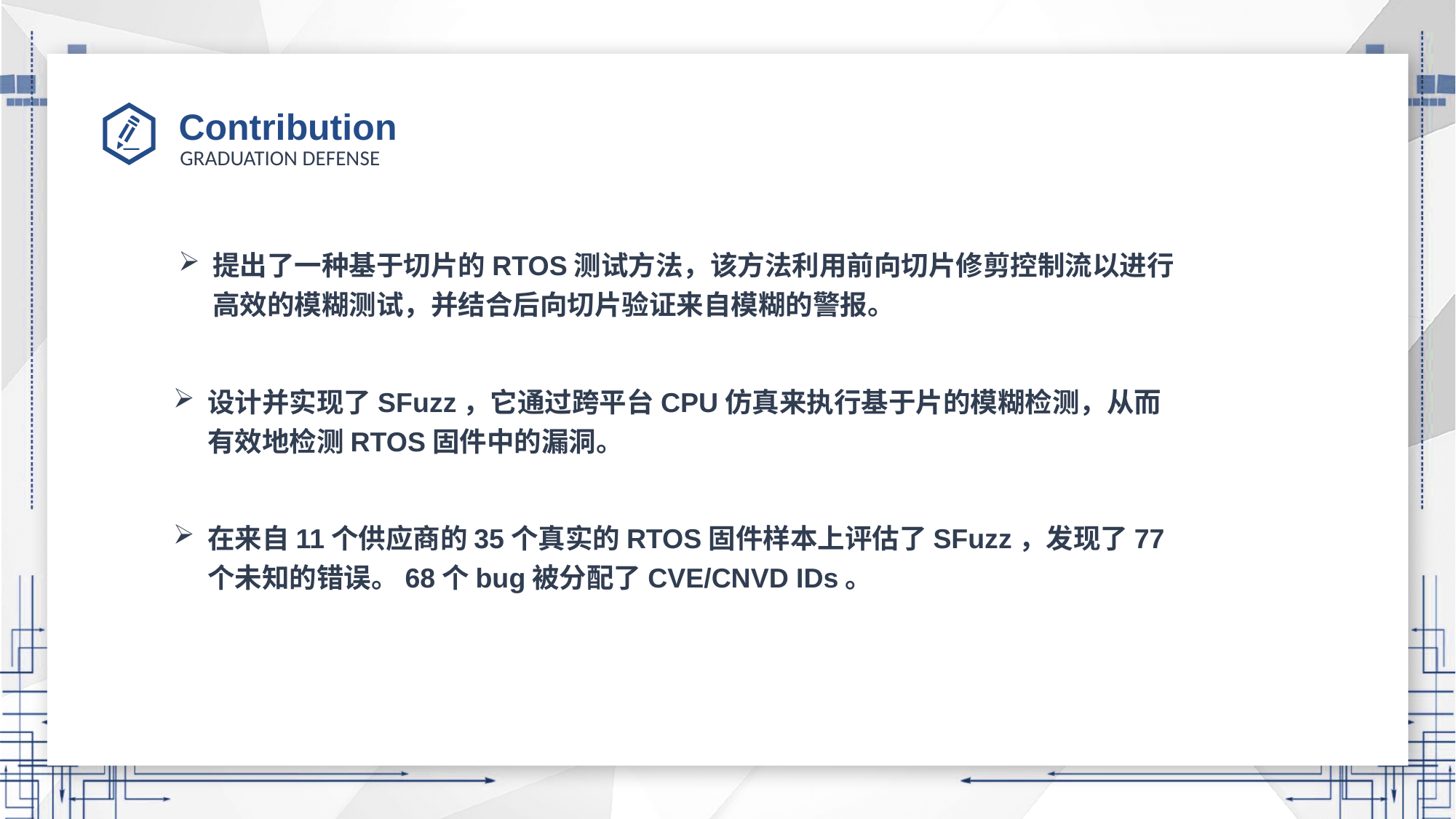

# Contribution
提出了一种基于切片的RTOS测试方法，该方法利用前向切片修剪控制流以进行高效的模糊测试，并结合后向切片验证来自模糊的警报。
设计并实现了SFuzz，它通过跨平台CPU仿真来执行基于片的模糊检测，从而有效地检测RTOS固件中的漏洞。
在来自11个供应商的35个真实的RTOS固件样本上评估了SFuzz，发现了77个未知的错误。68个bug被分配了CVE/CNVD IDs。